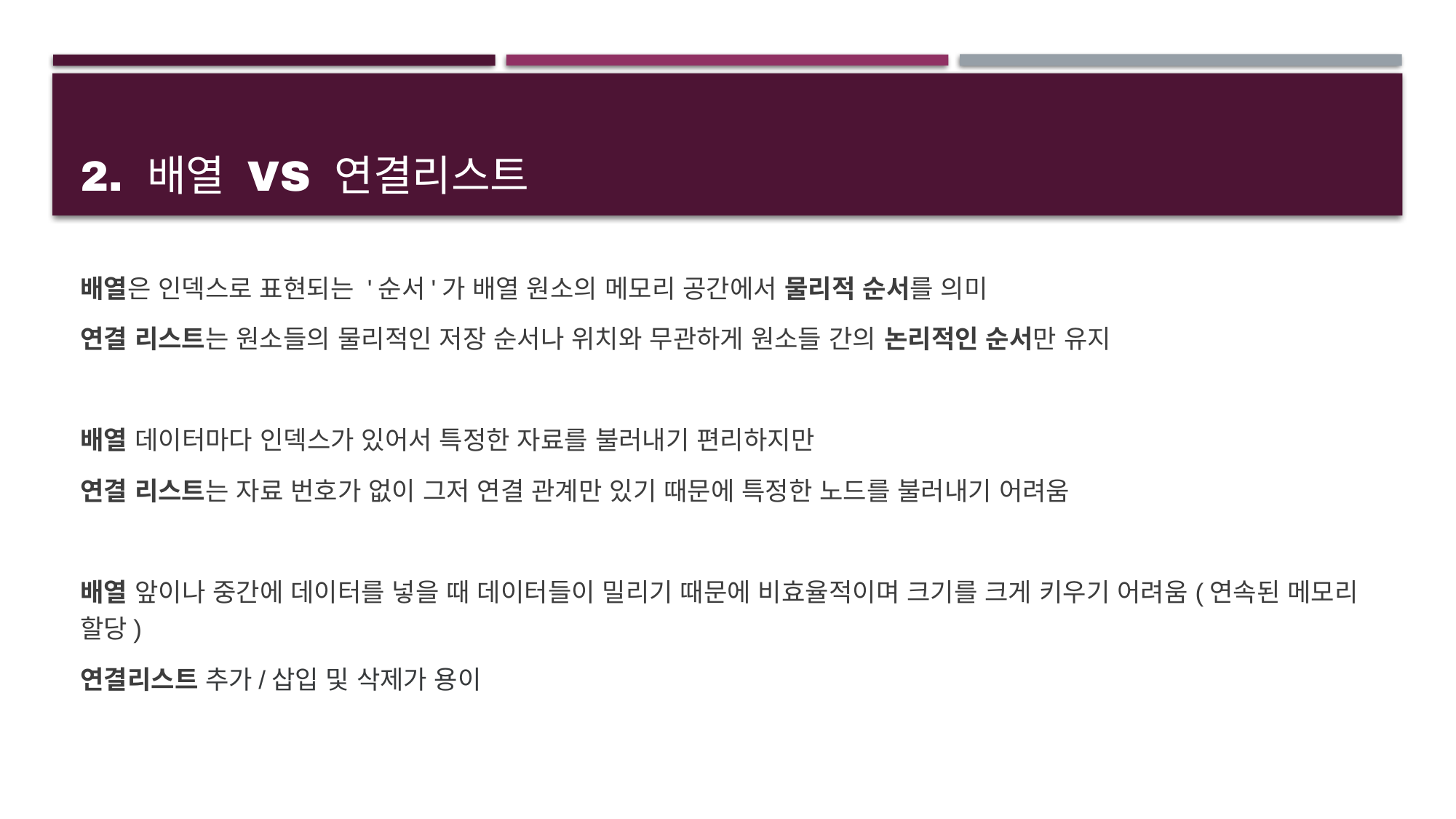

# 2. 배열 vs 연결리스트
배열은 인덱스로 표현되는 '순서'가 배열 원소의 메모리 공간에서 물리적 순서를 의미
연결 리스트는 원소들의 물리적인 저장 순서나 위치와 무관하게 원소들 간의 논리적인 순서만 유지

배열 데이터마다 인덱스가 있어서 특정한 자료를 불러내기 편리하지만
연결 리스트는 자료 번호가 없이 그저 연결 관계만 있기 때문에 특정한 노드를 불러내기 어려움

배열 앞이나 중간에 데이터를 넣을 때 데이터들이 밀리기 때문에 비효율적이며 크기를 크게 키우기 어려움(연속된 메모리 할당)
연결리스트 추가/삽입 및 삭제가 용이